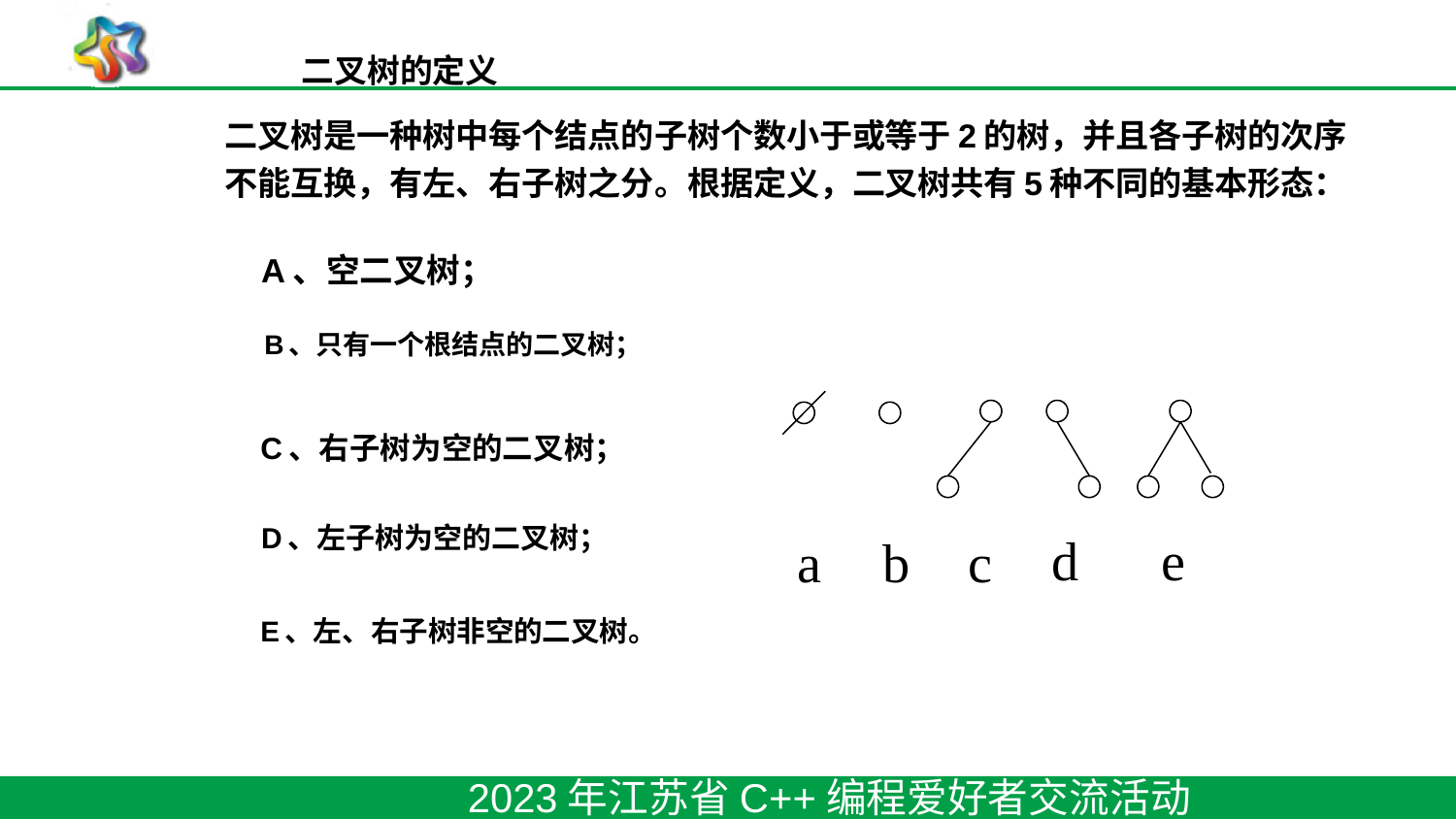

# 二叉树的定义
二叉树是一种树中每个结点的子树个数小于或等于2的树，并且各子树的次序不能互换，有左、右子树之分。根据定义，二叉树共有5种不同的基本形态：
A、空二叉树；

a
B、只有一个根结点的二叉树；

b

C、右子树为空的二叉树；
c

D、左子树为空的二叉树；
d

e
E、左、右子树非空的二叉树。